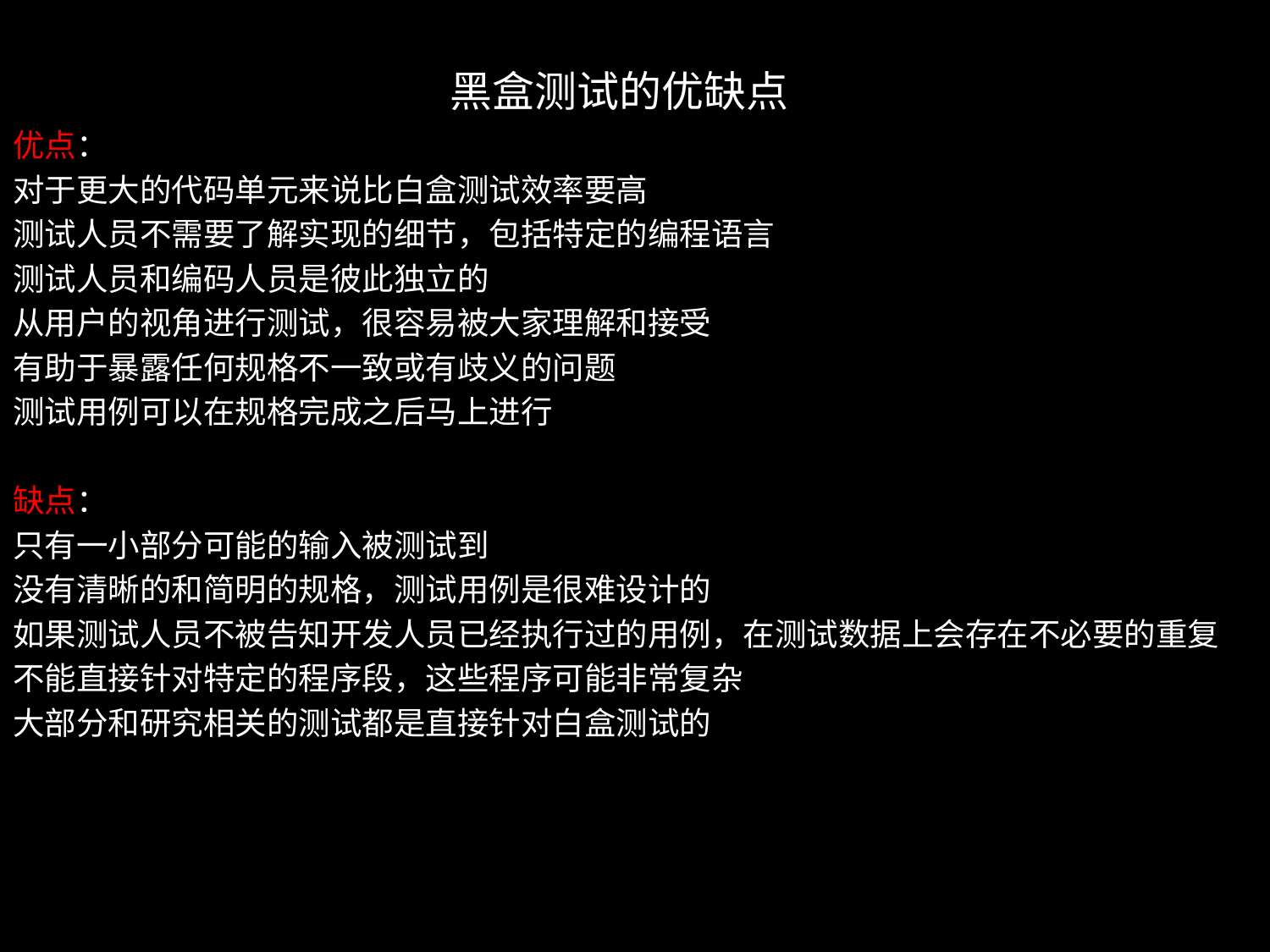

# 黑盒测试的优缺点
优点：
对于更大的代码单元来说比白盒测试效率要高
测试人员不需要了解实现的细节，包括特定的编程语言
测试人员和编码人员是彼此独立的
从用户的视角进行测试，很容易被大家理解和接受
有助于暴露任何规格不一致或有歧义的问题
测试用例可以在规格完成之后马上进行

缺点：
只有一小部分可能的输入被测试到
没有清晰的和简明的规格，测试用例是很难设计的
如果测试人员不被告知开发人员已经执行过的用例，在测试数据上会存在不必要的重复
不能直接针对特定的程序段，这些程序可能非常复杂
大部分和研究相关的测试都是直接针对白盒测试的